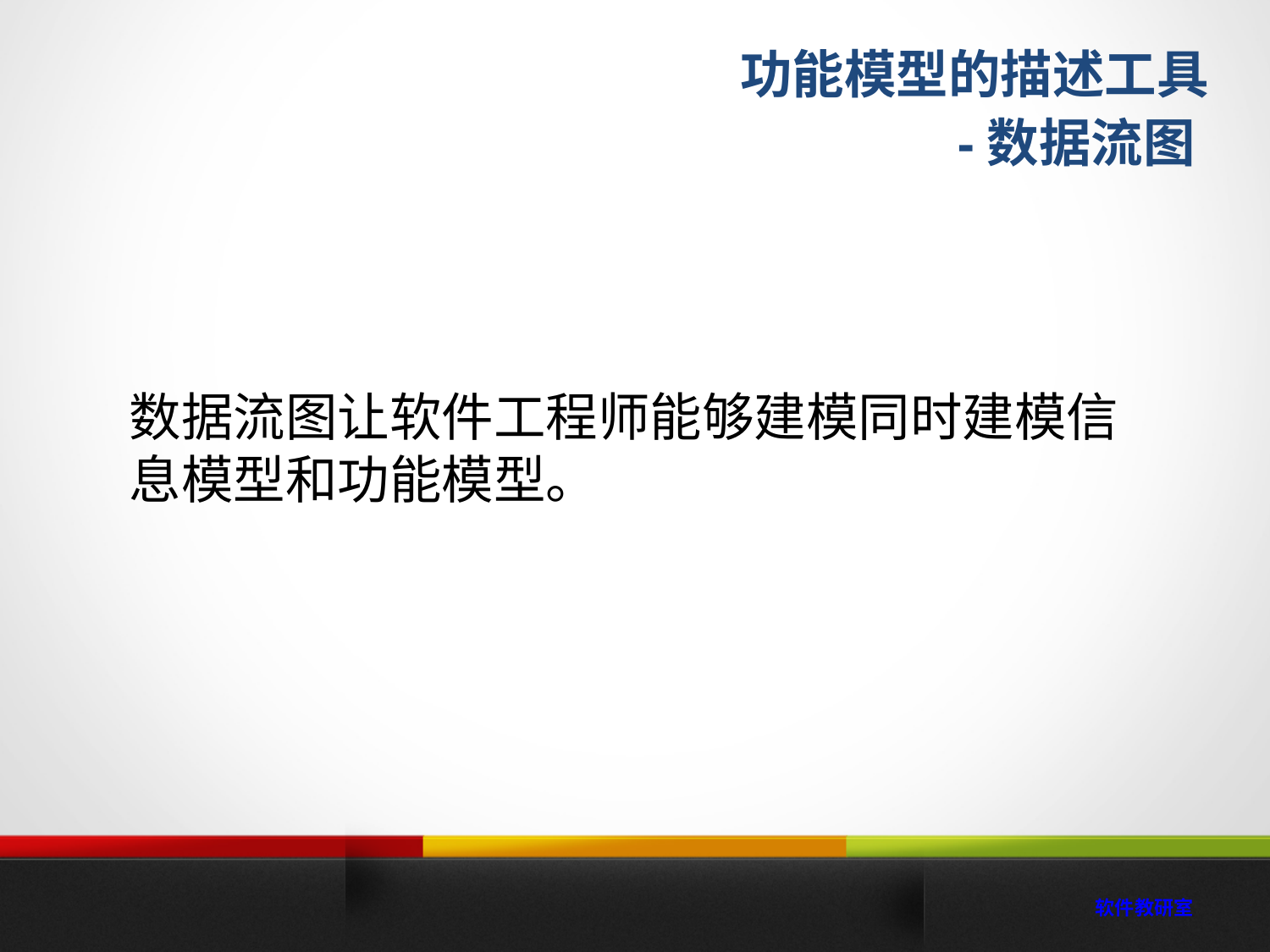

功能模型的描述工具
-数据流图
数据流图让软件工程师能够建模同时建模信息模型和功能模型。
                                     软件教研室